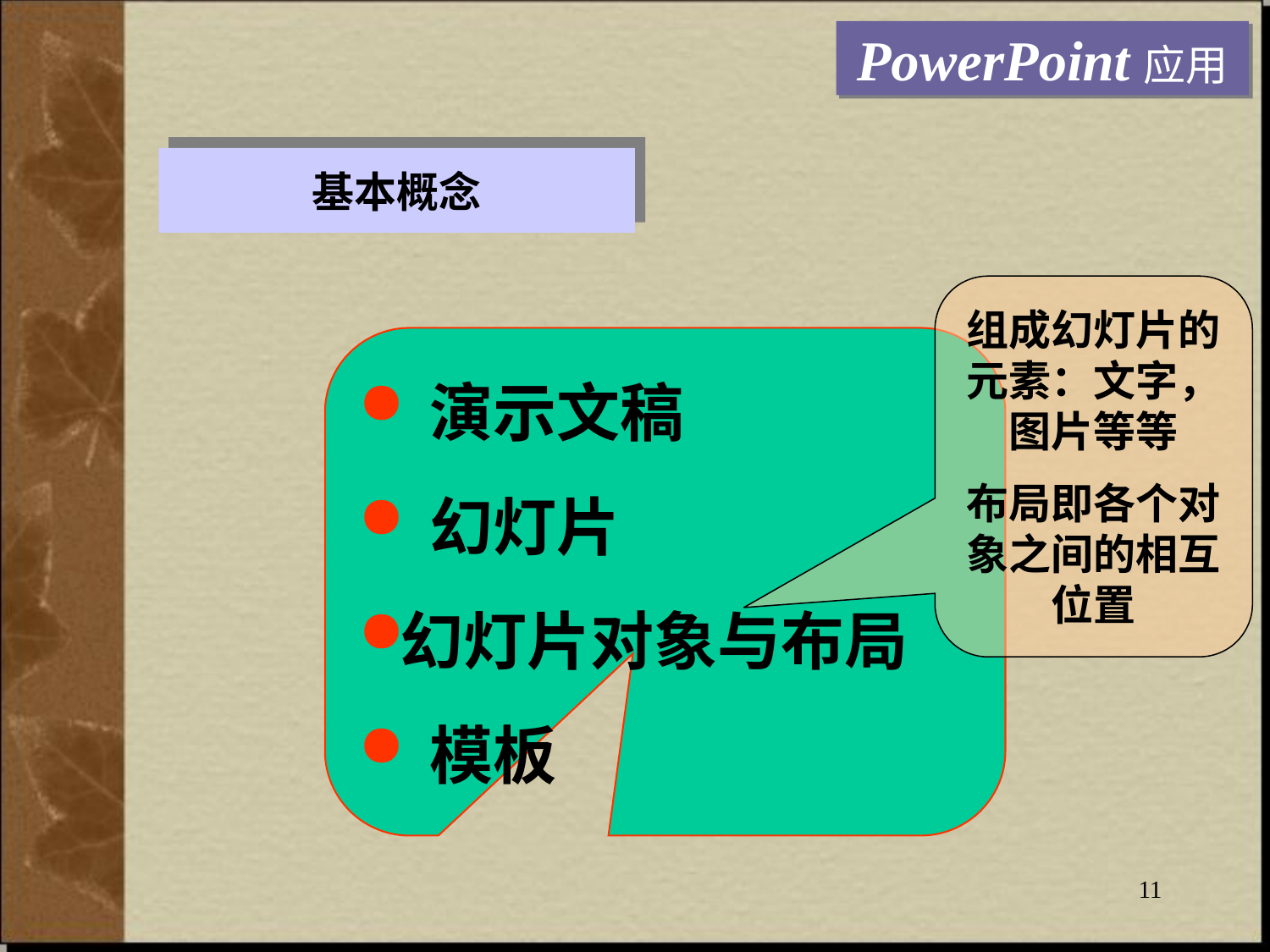

PowerPoint应用
基本概念
组成幻灯片的元素：文字，图片等等
布局即各个对象之间的相互位置
 演示文稿
 幻灯片
幻灯片对象与布局
 模板
11